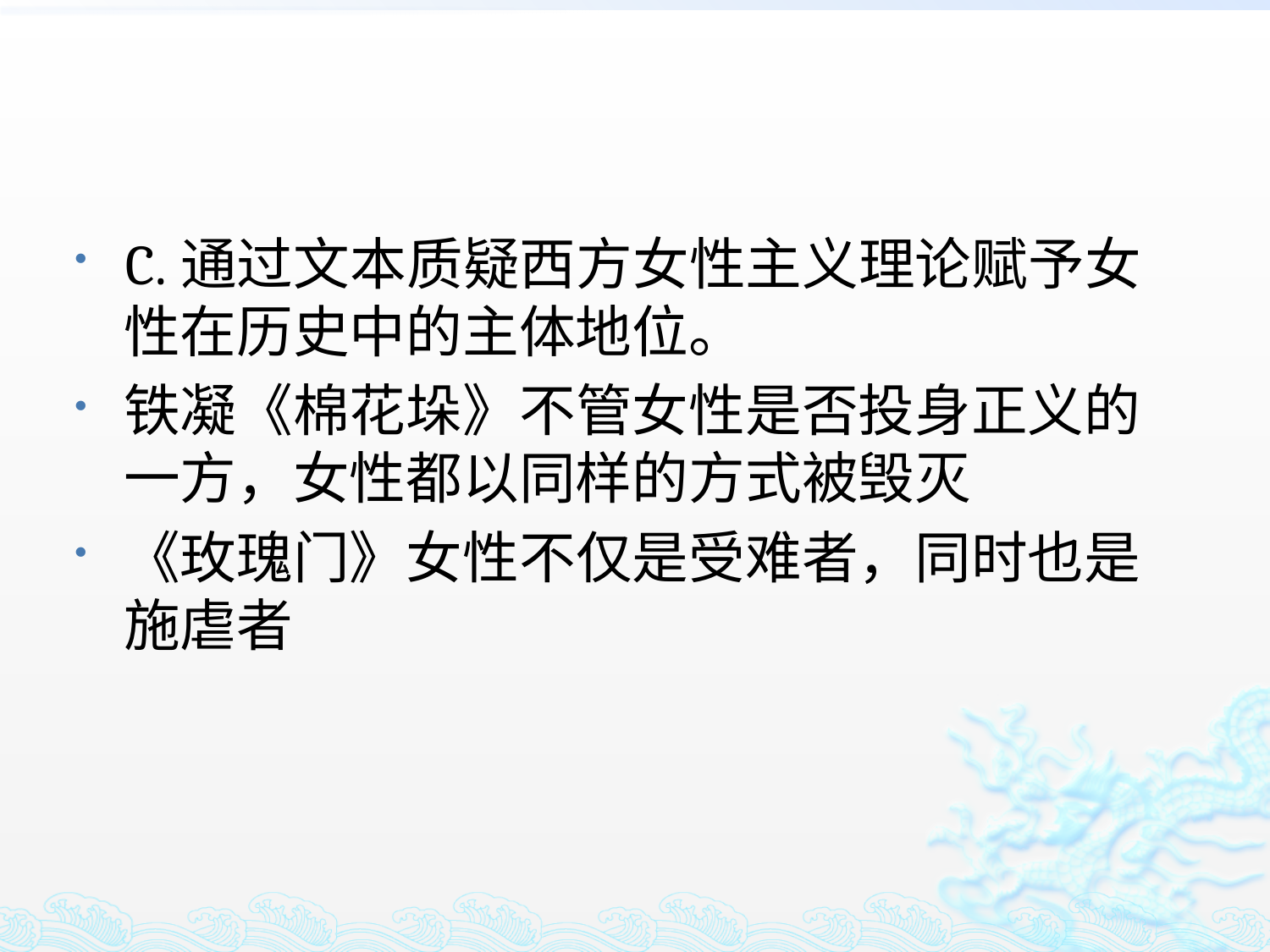

#
C.通过文本质疑西方女性主义理论赋予女性在历史中的主体地位。
铁凝《棉花垛》不管女性是否投身正义的一方，女性都以同样的方式被毁灭
《玫瑰门》女性不仅是受难者，同时也是施虐者